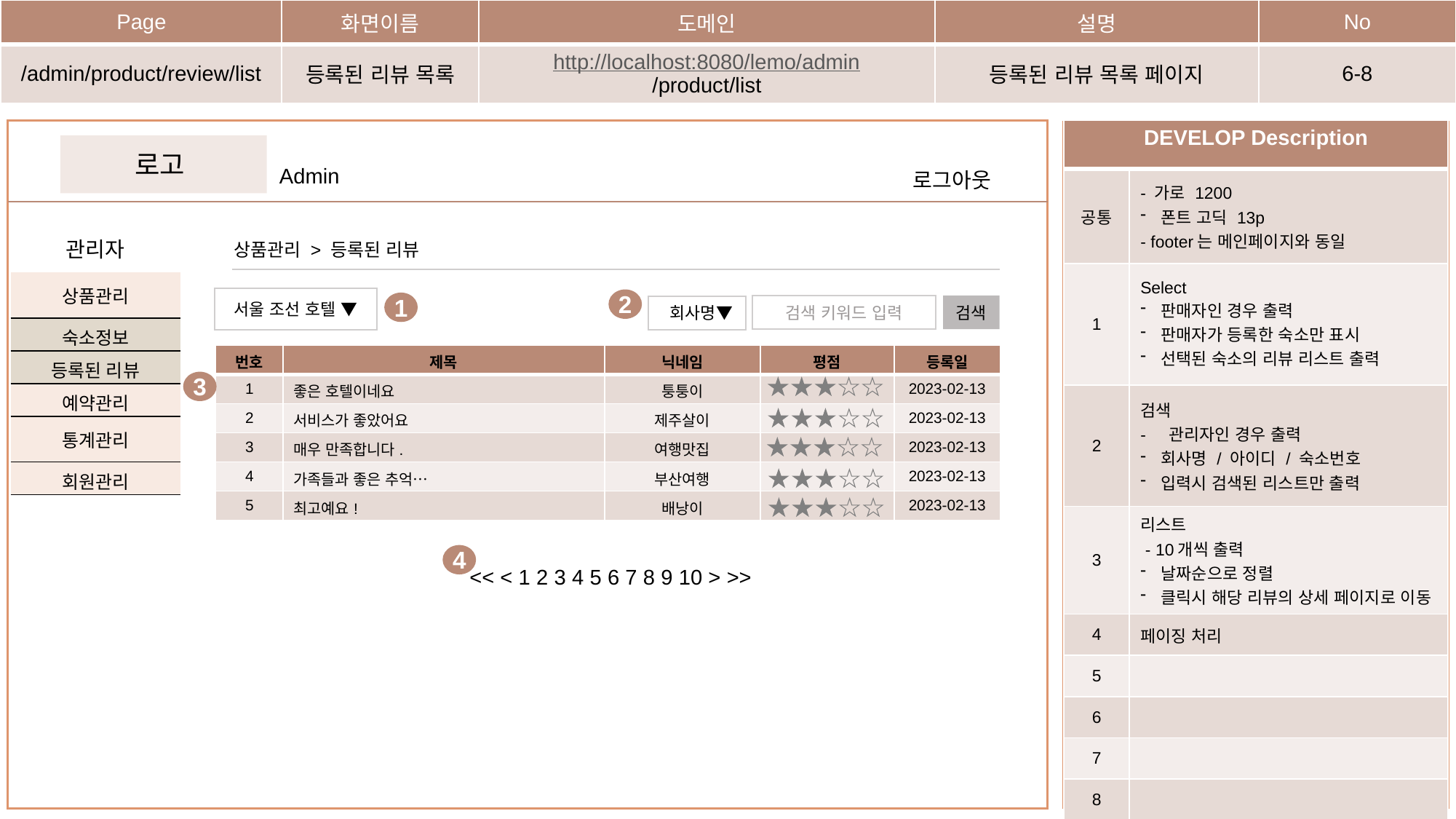

| Page | 화면이름 | 도메인 | 설명 | No |
| --- | --- | --- | --- | --- |
| /admin/product/review/list | 등록된 리뷰 목록 | http://localhost:8080/lemo/admin /product/list | 등록된 리뷰 목록 페이지 | 6-8 |
| DEVELOP Description |  |
| --- | --- |
| 공통 | - 가로 1200 폰트 고딕 13p - footer는 메인페이지와 동일 |
| 1 | Select 판매자인 경우 출력 판매자가 등록한 숙소만 표시 선택된 숙소의 리뷰 리스트 출력 |
| 2 | 검색 - 관리자인 경우 출력 회사명 / 아이디 / 숙소번호 입력시 검색된 리스트만 출력 |
| 3 | 리스트 - 10개씩 출력 날짜순으로 정렬 클릭시 해당 리뷰의 상세 페이지로 이동 |
| 4 | 페이징 처리 |
| 5 |  |
| 6 |  |
| 7 |  |
| 8 |  |

로고
Admin
로그아웃
상품관리 > 등록된 리뷰
관리자
| 상품관리 |
| --- |
| 숙소정보 |
| 등록된 리뷰 |
| 예약관리 |
| 통계관리 |
| 회원관리 |
2
1
서울 조선 호텔 ▼

검색 키워드 입력
검색
 회사명▼
| 번호 | 제목 | 닉네임 | 평점 | 등록일 |
| --- | --- | --- | --- | --- |
| 1 | 좋은 호텔이네요 | 퉁퉁이 |  | 2023-02-13 |
| 2 | 서비스가 좋았어요 | 제주살이 |  | 2023-02-13 |
| 3 | 매우 만족합니다. | 여행맛집 |  | 2023-02-13 |
| 4 | 가족들과 좋은 추억… | 부산여행 |  | 2023-02-13 |
| 5 | 최고예요! | 배낭이 |  | 2023-02-13 |
3

4

4

<< < 1 2 3 4 5 6 7 8 9 10 > >>